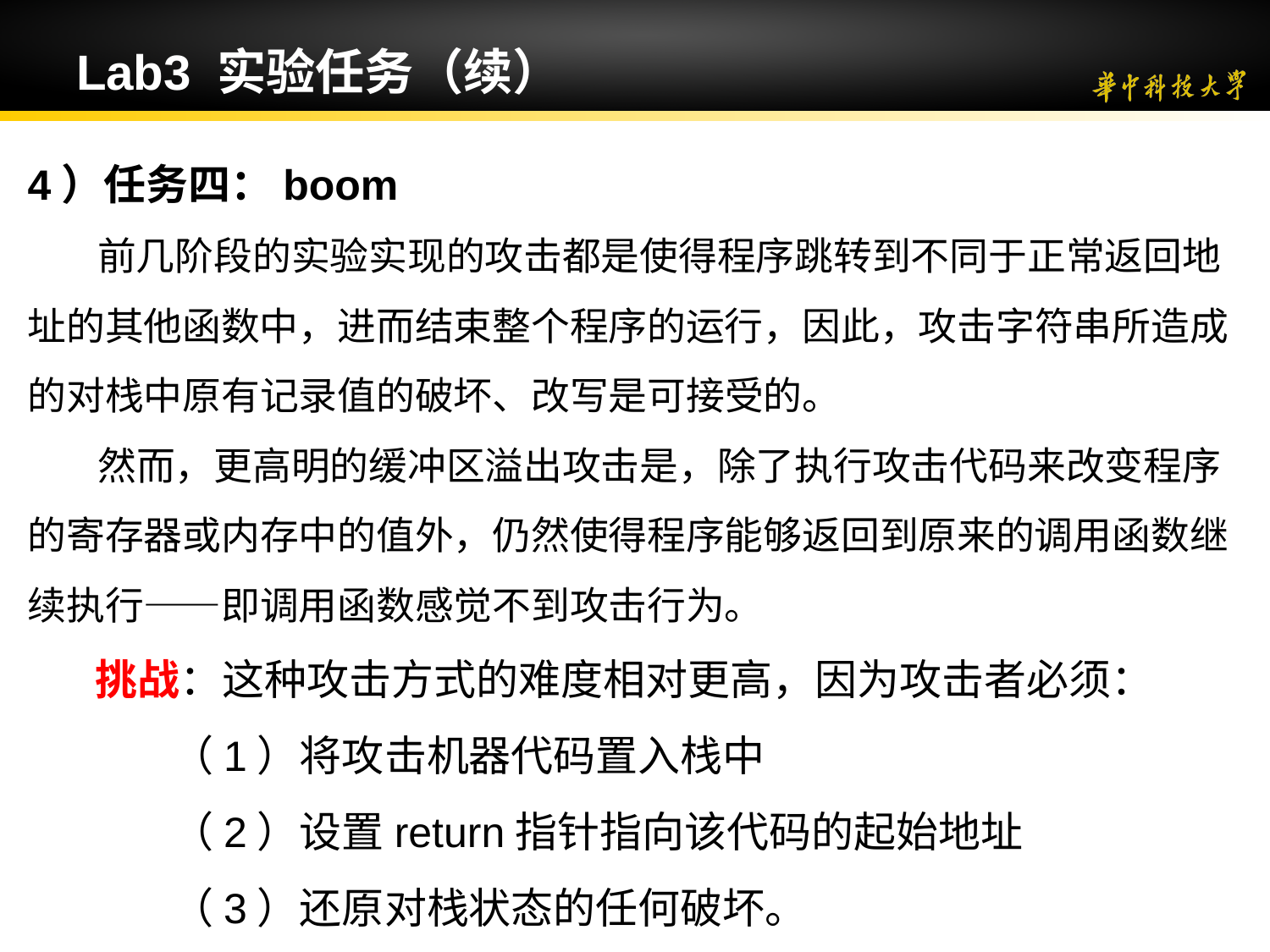

# Lab3 实验任务（续）
4）任务四：boom
       前几阶段的实验实现的攻击都是使得程序跳转到不同于正常返回地址的其他函数中，进而结束整个程序的运行，因此，攻击字符串所造成的对栈中原有记录值的破坏、改写是可接受的。
       然而，更高明的缓冲区溢出攻击是，除了执行攻击代码来改变程序的寄存器或内存中的值外，仍然使得程序能够返回到原来的调用函数继续执行——即调用函数感觉不到攻击行为。
      挑战：这种攻击方式的难度相对更高，因为攻击者必须：
              （1）将攻击机器代码置入栈中
              （2）设置return指针指向该代码的起始地址
              （3）还原对栈状态的任何破坏。